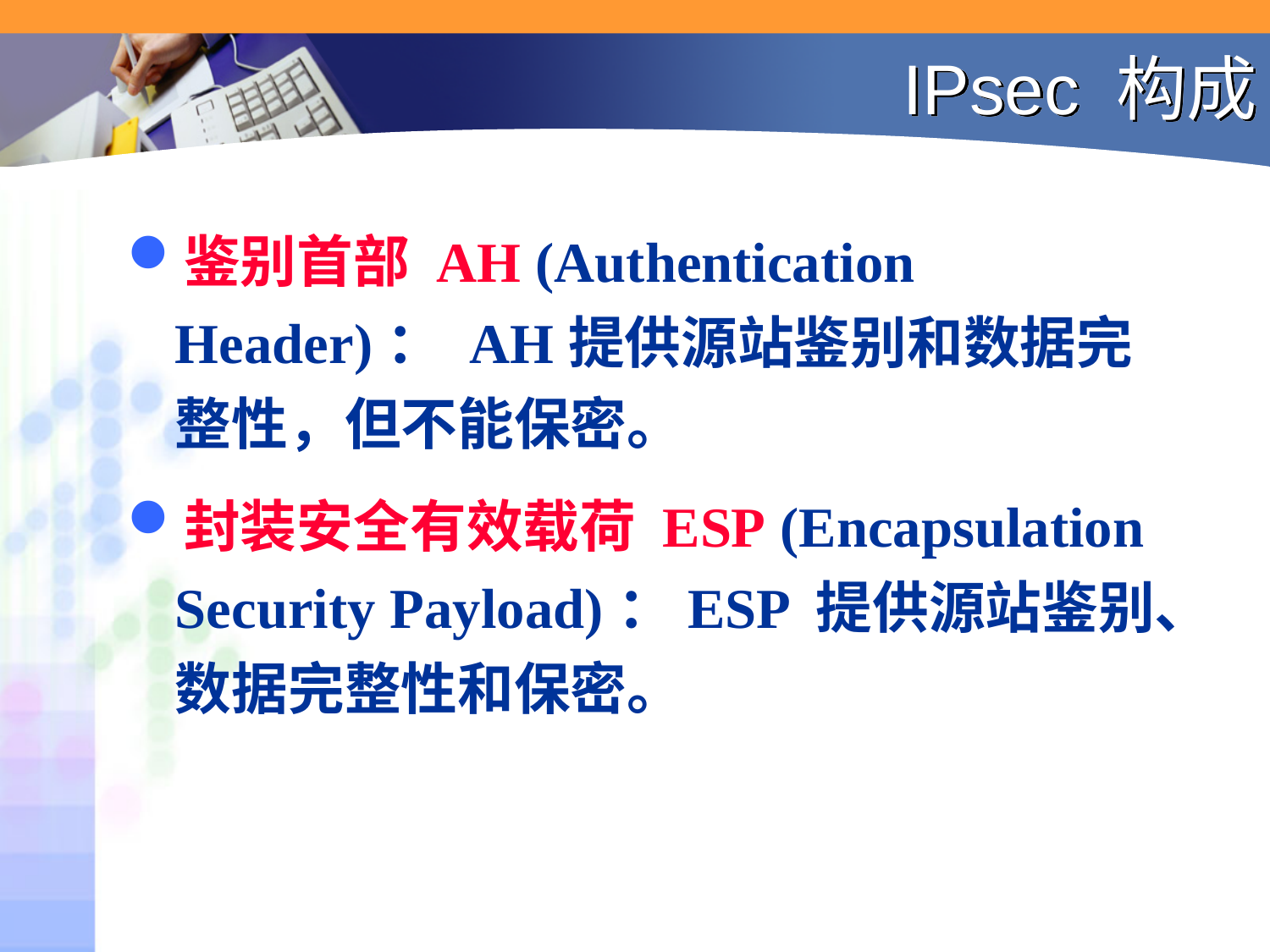

# IPsec 构成
鉴别首部 AH (Authentication Header)： AH提供源站鉴别和数据完整性，但不能保密。
封装安全有效载荷 ESP (Encapsulation Security Payload)：ESP 提供源站鉴别、数据完整性和保密。